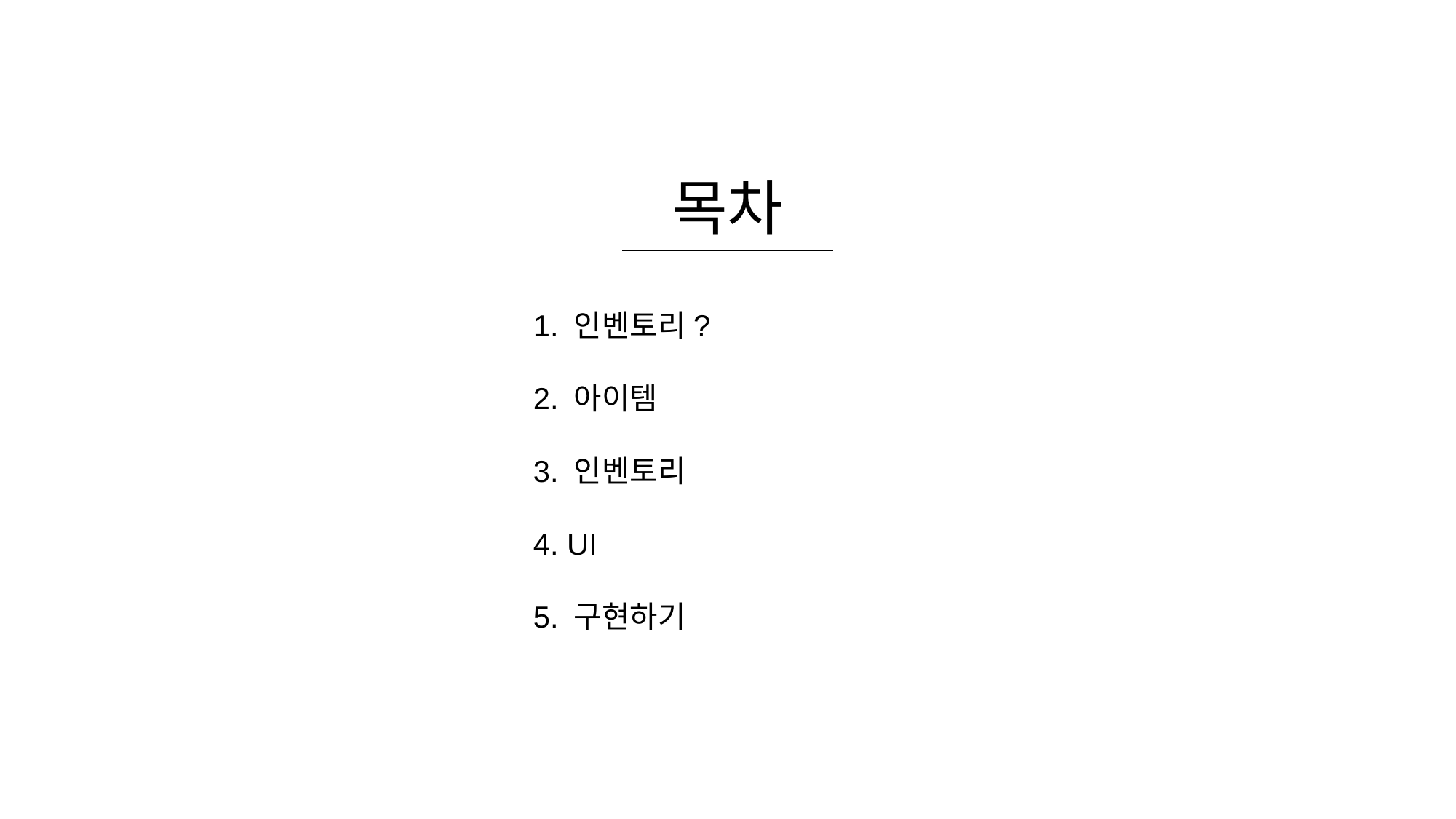

목차
1. 인벤토리?

2. 아이템

3. 인벤토리

4. UI

5. 구현하기